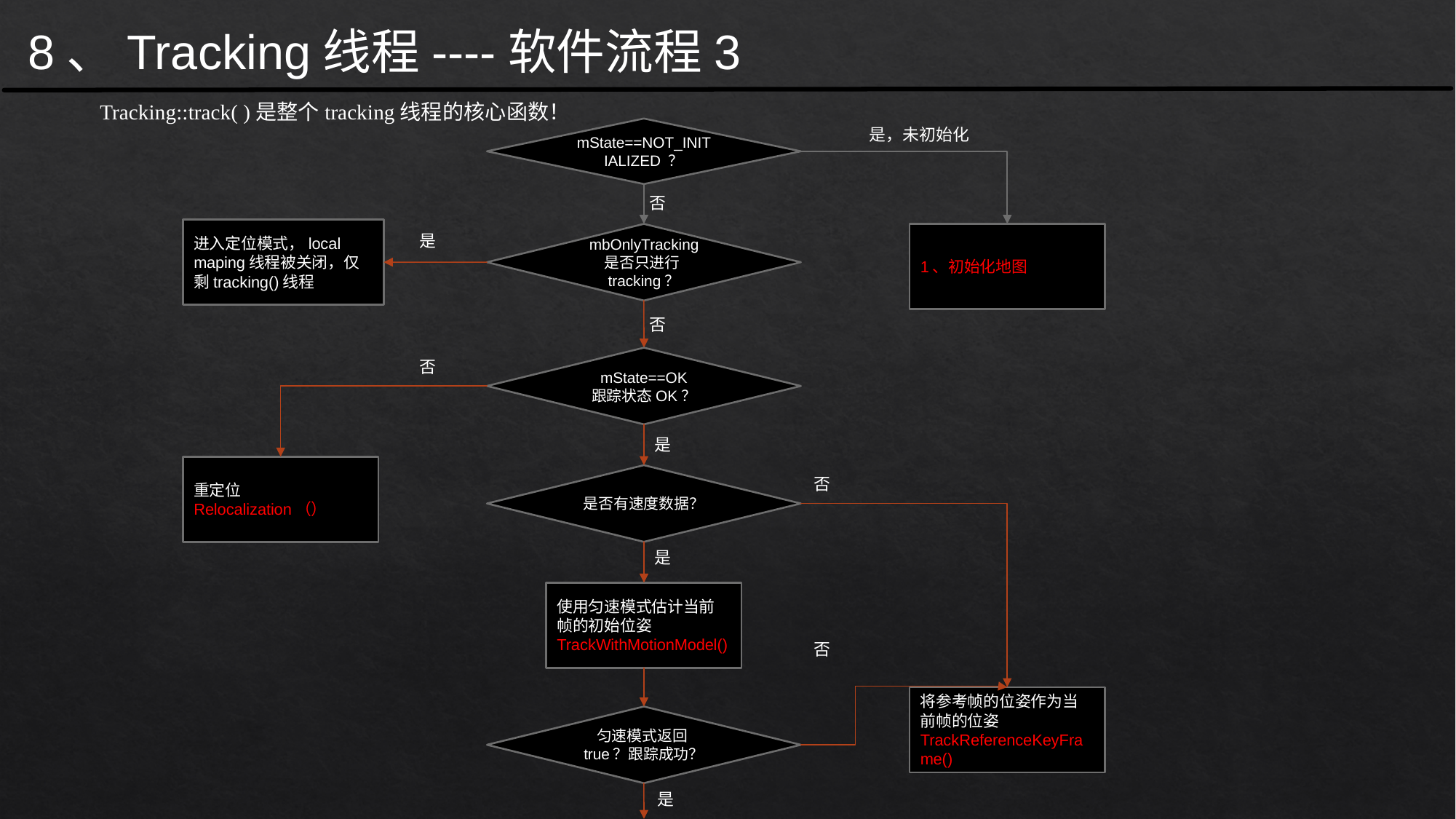

8、Tracking线程----软件流程3
Tracking::track( )是整个tracking线程的核心函数！
mState==NOT_INITIALIZED ？
是，未初始化
否
进入定位模式，local maping线程被关闭，仅剩tracking()线程
1、初始化地图
mbOnlyTracking
是否只进行tracking？
是
否
mState==OK
跟踪状态OK？
否
是
重定位
Relocalization（）
是否有速度数据？
否
是
使用匀速模式估计当前帧的初始位姿
TrackWithMotionModel()
否
将参考帧的位姿作为当前帧的位姿
TrackReferenceKeyFrame()
匀速模式返回true？跟踪成功？
是